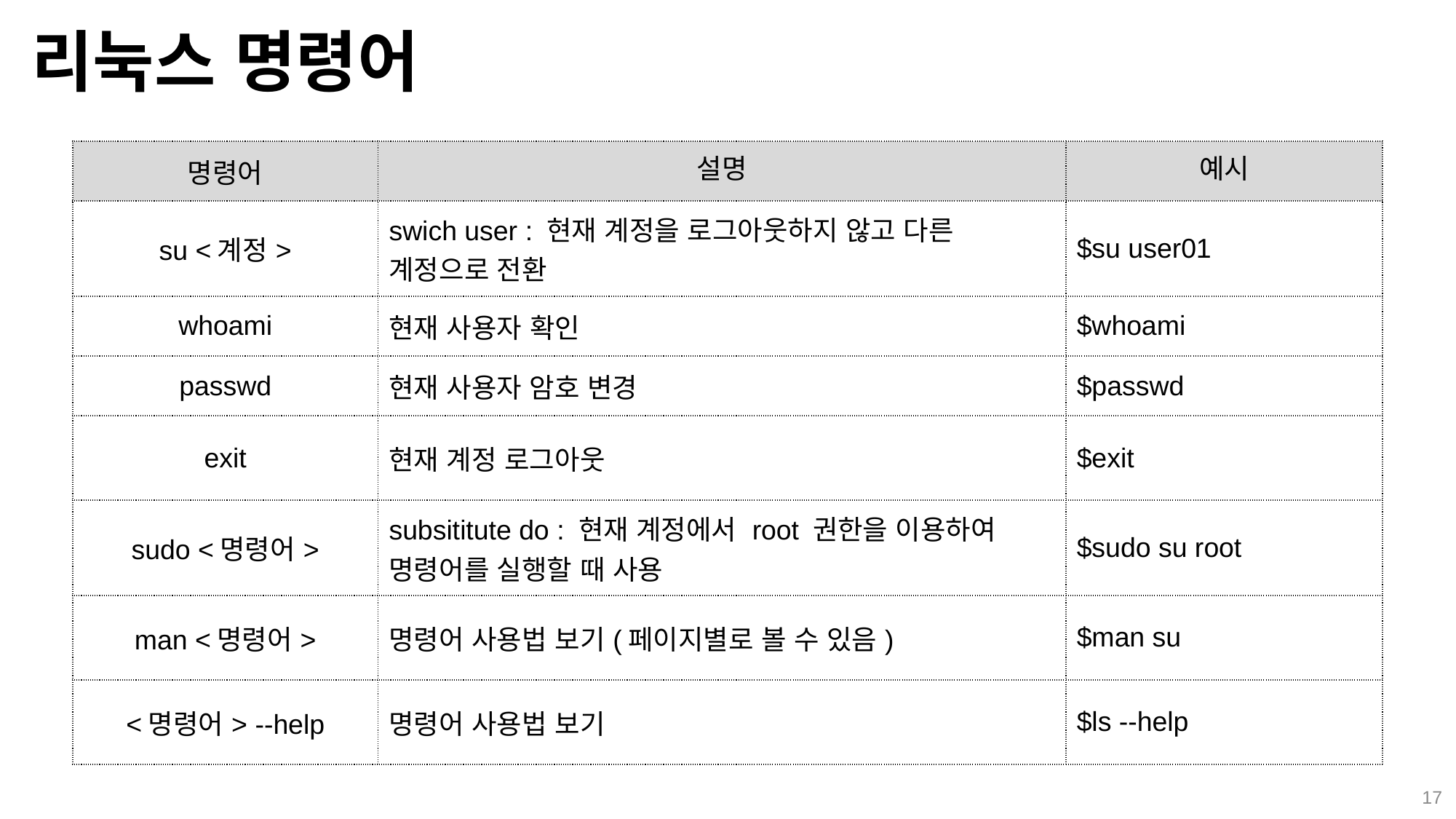

# 리눅스 명령어

| 명령어 | 설명 | 예시 |
| --- | --- | --- |
| su <계정> | swich user : 현재 계정을 로그아웃하지 않고 다른 계정으로 전환 | $su user01 |
| whoami | 현재 사용자 확인 | $whoami |
| passwd | 현재 사용자 암호 변경 | $passwd |
| exit | 현재 계정 로그아웃 | $exit |
| sudo <명령어> | subsititute do : 현재 계정에서 root 권한을 이용하여 명령어를 실행할 때 사용 | $sudo su root |
| man <명령어> | 명령어 사용법 보기(페이지별로 볼 수 있음) | $man su |
| <명령어> --help | 명령어 사용법 보기 | $ls --help |
17